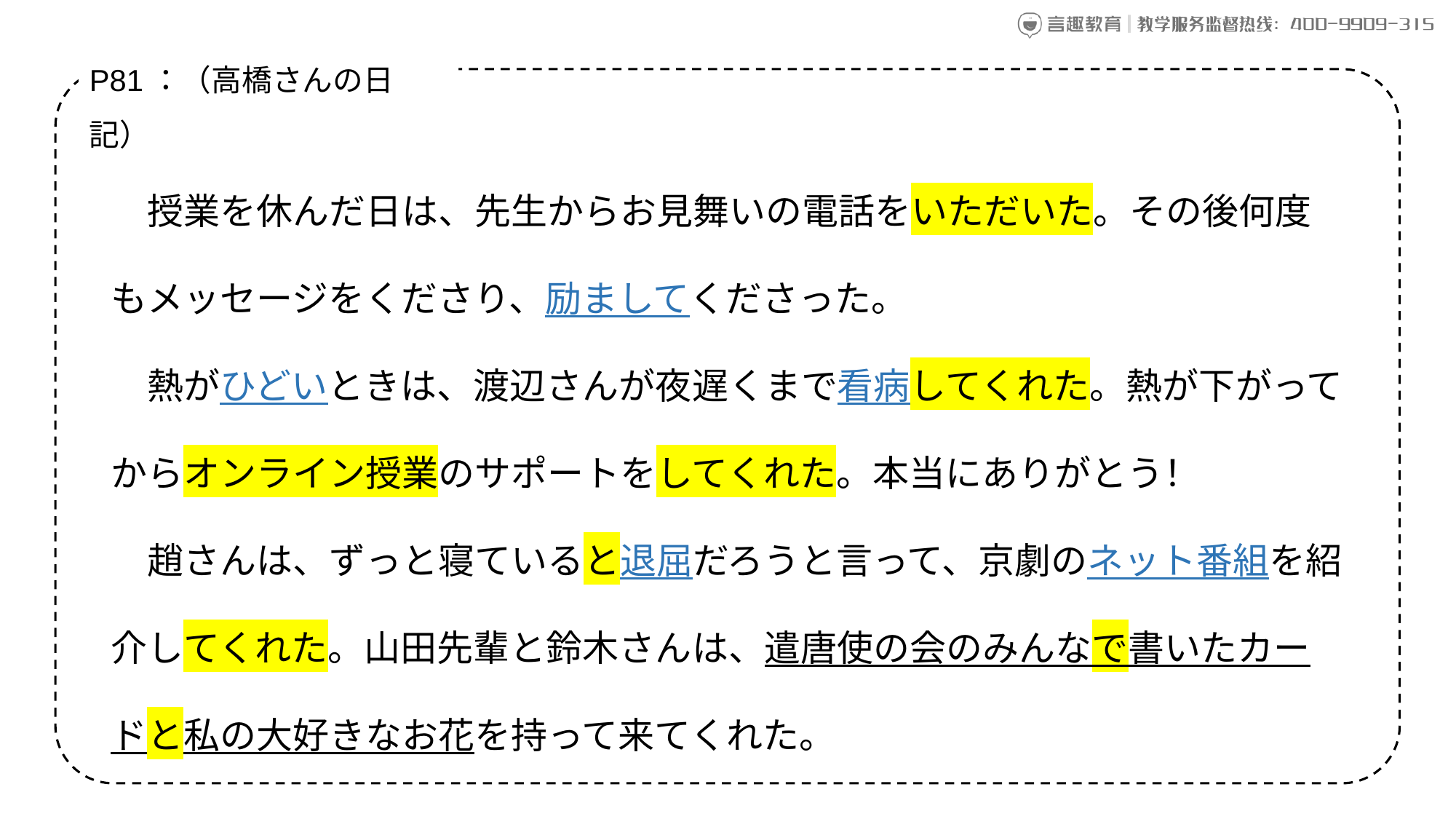

P81：（高橋さんの日記）

　授業を休んだ日は、先生からお見舞いの電話をいただいた。その後何度もメッセージをくださり、励ましてくださった。
　熱がひどいときは、渡辺さんが夜遅くまで看病してくれた。熱が下がってからオンライン授業のサポートをしてくれた。本当にありがとう！
　趙さんは、ずっと寝ていると退屈だろうと言って、京劇のネット番組を紹介してくれた。山田先輩と鈴木さんは、遣唐使の会のみんなで書いたカードと私の大好きなお花を持って来てくれた。